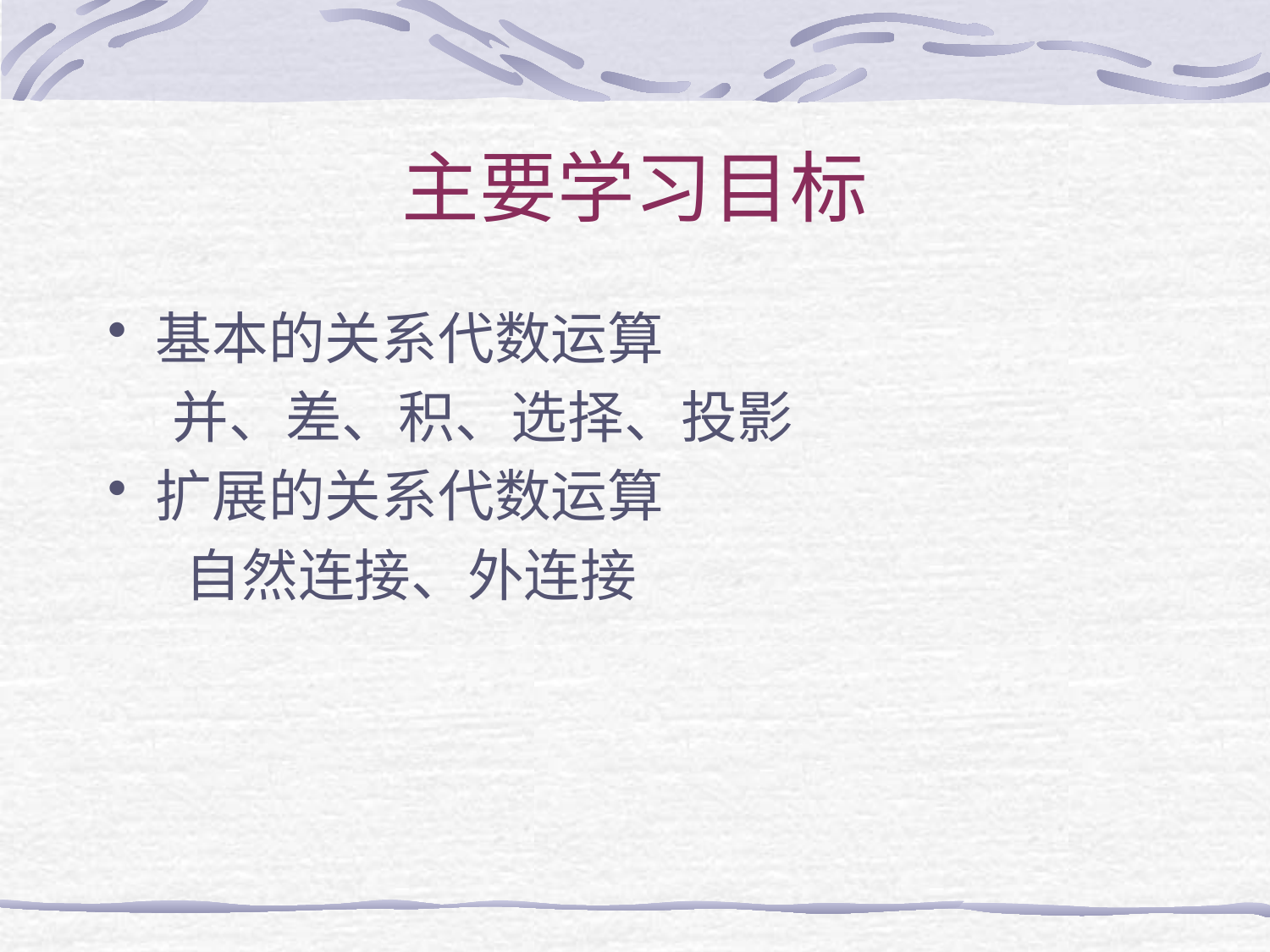

# 主要学习目标
基本的关系代数运算
    并、差、积、选择、投影
扩展的关系代数运算
     自然连接、外连接